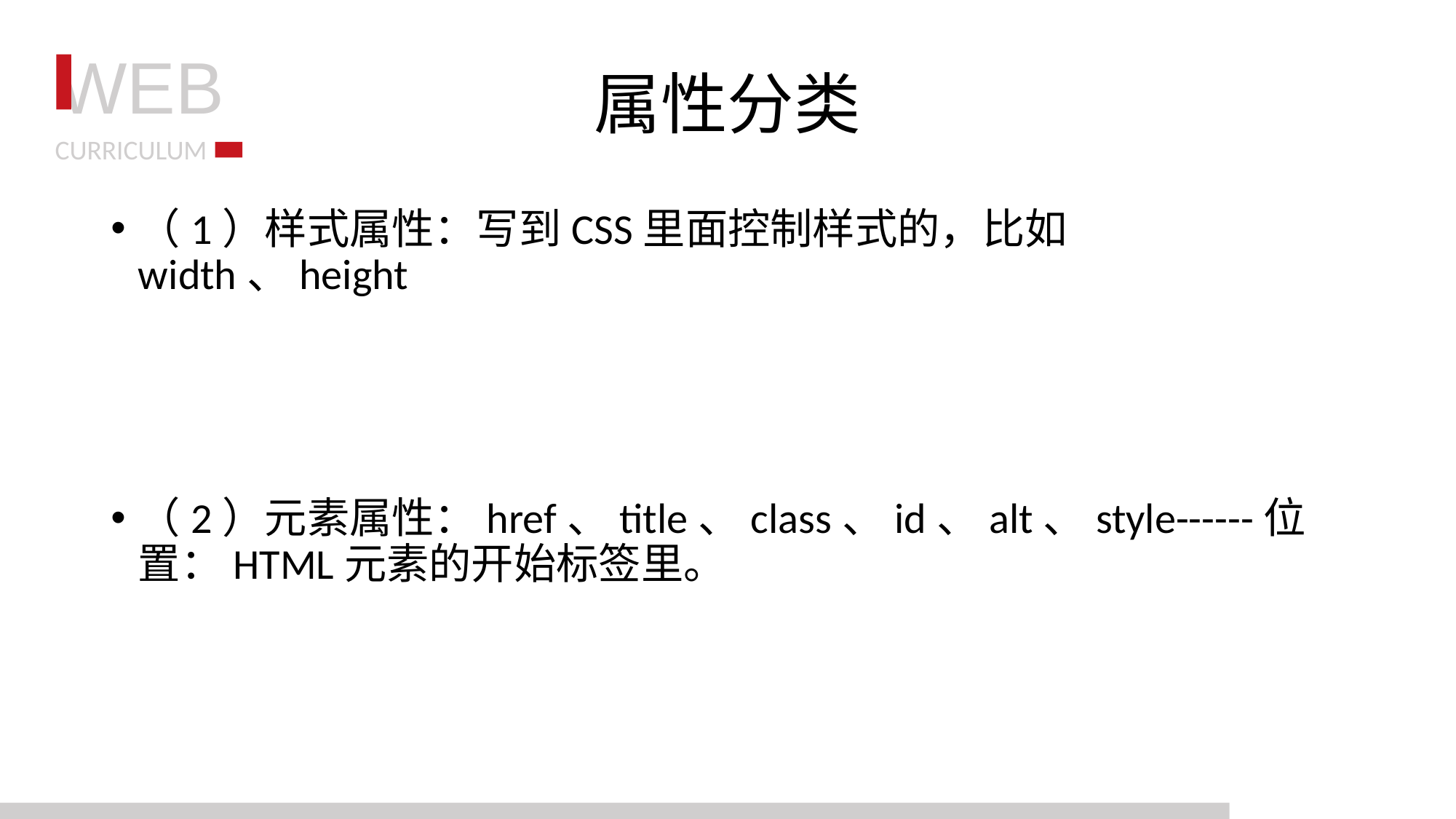

# 属性分类
（1）样式属性：写到CSS里面控制样式的，比如width、height

（2）元素属性：href、title、class、id、alt、style------位置：HTML元素的开始标签里。